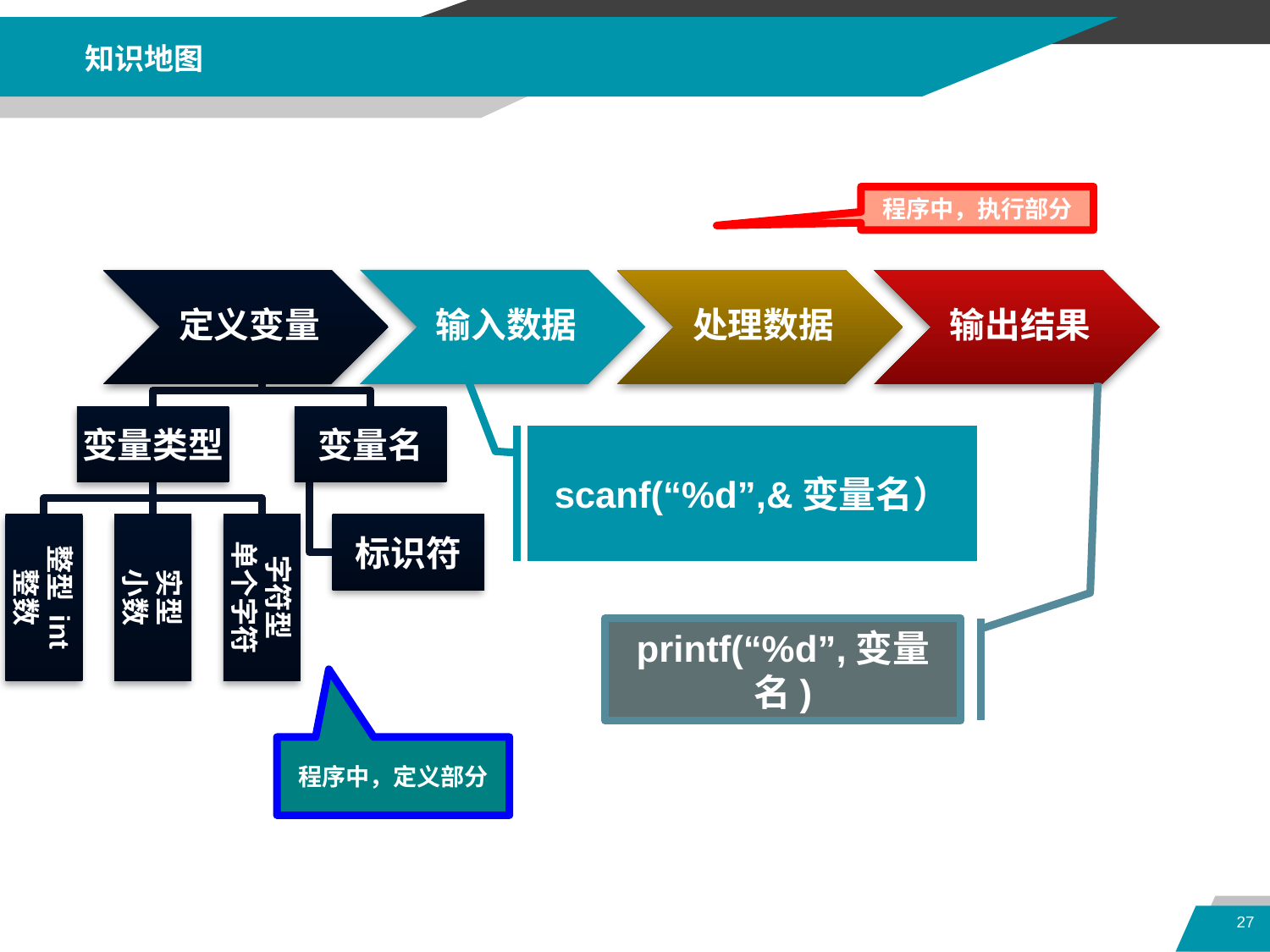

# 知识地图
程序中，执行部分

变量类型
整型 int
整数
实型
小数
字符型
单个字符
变量名
标识符
定义变量
输入数据
处理数据
输出结果
scanf(“%d”,&变量名）
printf(“%d”,变量名)
程序中，定义部分